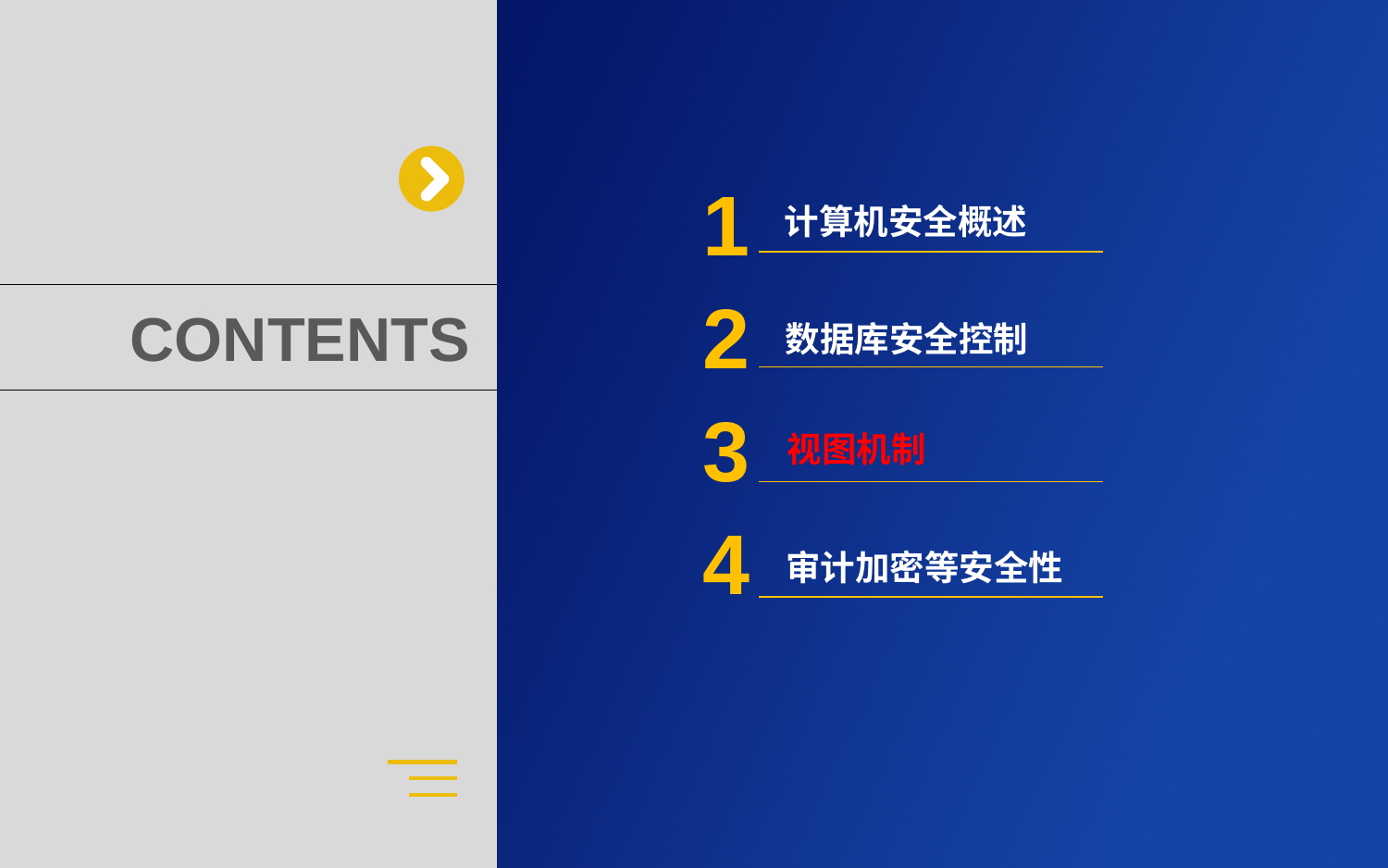

1
计算机安全概述
2
数据库安全控制
3
视图机制
4
审计加密等安全性